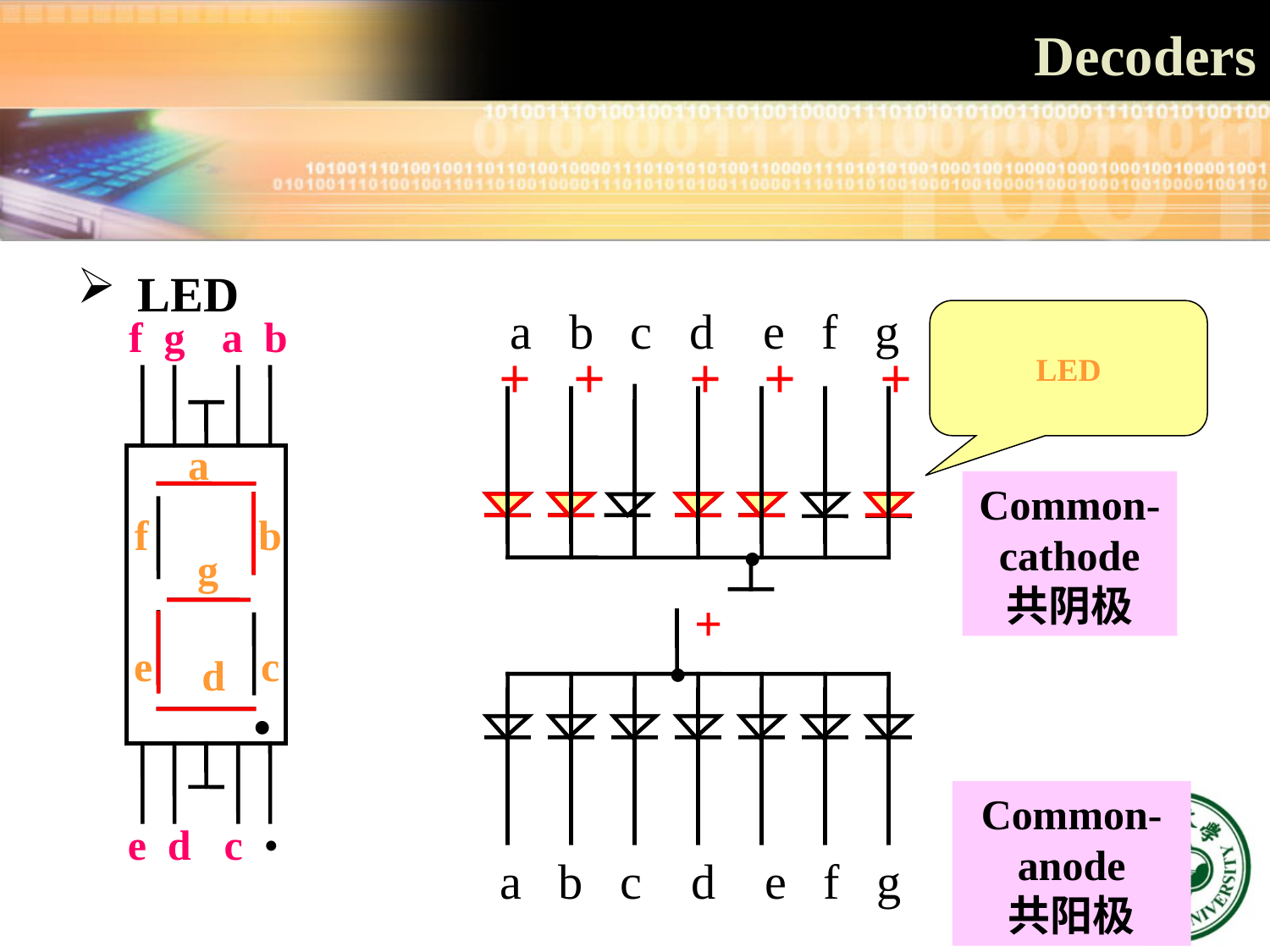

# Decoders
 LED
a   b   c   d    e   f   g
LED
f  g
a  b
+
+
+
+
+

a

Common-cathode
共阴极

f
b

•

g

+

•

a   b   c    d    e   f   g

e
c
d
•

Common-anode
共阳极

e  d
c  •